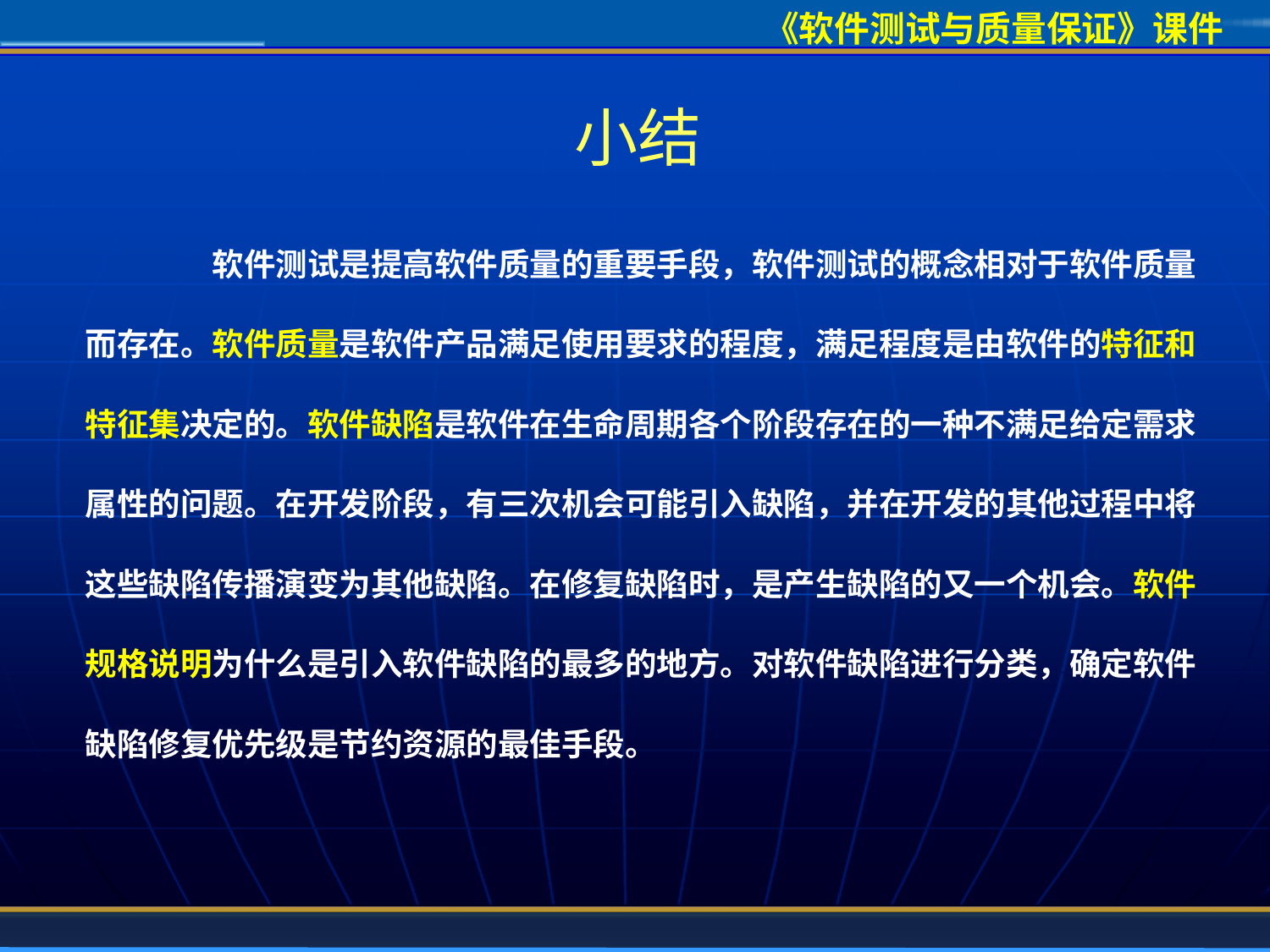

# 小结
		软件测试是提高软件质量的重要手段，软件测试的概念相对于软件质量而存在。软件质量是软件产品满足使用要求的程度，满足程度是由软件的特征和特征集决定的。软件缺陷是软件在生命周期各个阶段存在的一种不满足给定需求属性的问题。在开发阶段，有三次机会可能引入缺陷，并在开发的其他过程中将这些缺陷传播演变为其他缺陷。在修复缺陷时，是产生缺陷的又一个机会。软件规格说明为什么是引入软件缺陷的最多的地方。对软件缺陷进行分类，确定软件缺陷修复优先级是节约资源的最佳手段。